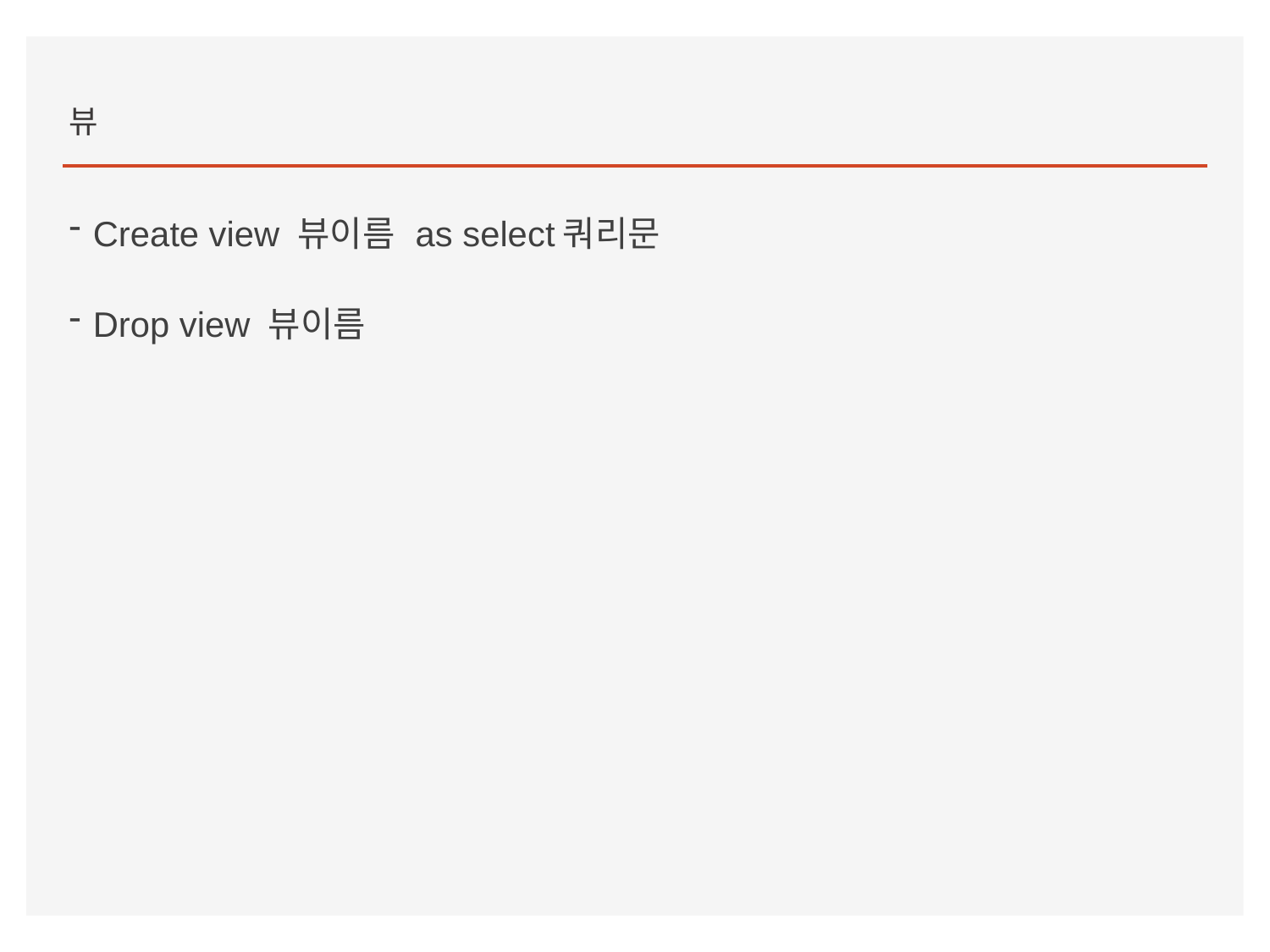

뷰
Create view 뷰이름 as select쿼리문
Drop view 뷰이름